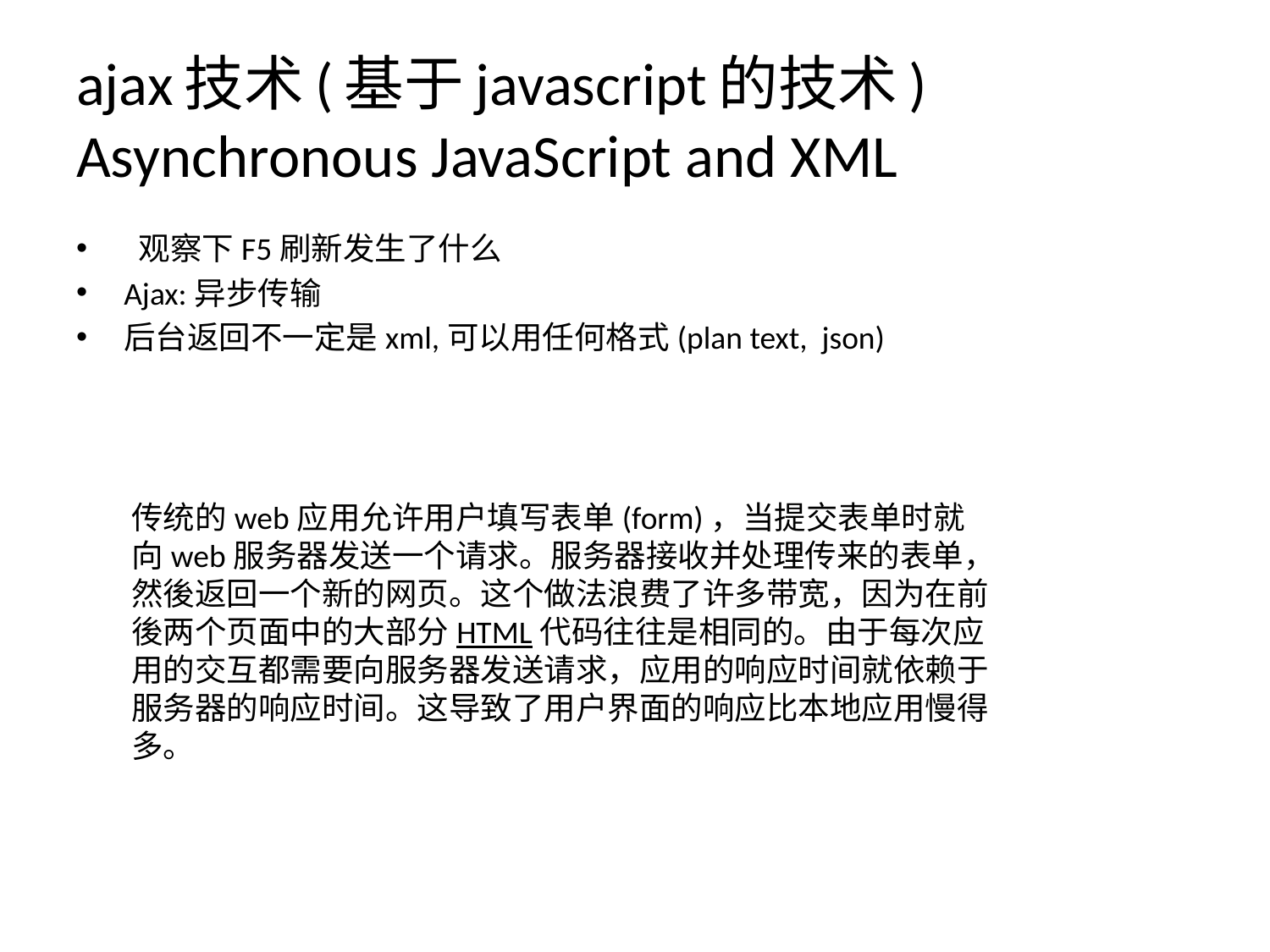

# ajax技术(基于javascript的技术) Asynchronous JavaScript and XML
 观察下F5刷新发生了什么
Ajax:异步传输
后台返回不一定是xml,可以用任何格式(plan text,  json)

传统的web应用允许用户填写表单(form)，当提交表单时就向web服务器发送一个请求。服务器接收并处理传来的表单，然後返回一个新的网页。这个做法浪费了许多带宽，因为在前後两个页面中的大部分HTML代码往往是相同的。由于每次应用的交互都需要向服务器发送请求，应用的响应时间就依赖于服务器的响应时间。这导致了用户界面的响应比本地应用慢得多。